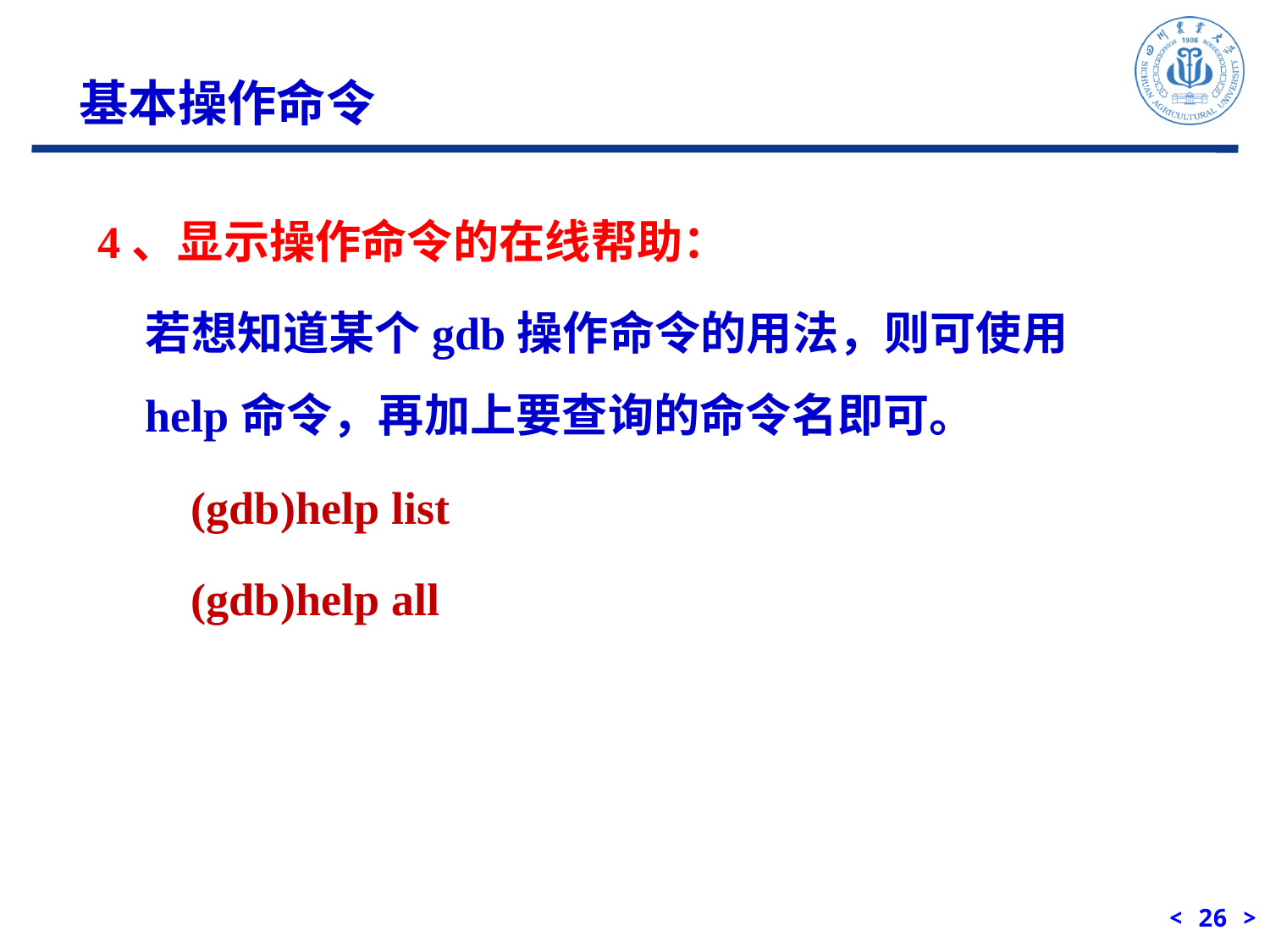

基本操作命令
4、显示操作命令的在线帮助：
若想知道某个gdb操作命令的用法，则可使用help命令，再加上要查询的命令名即可。
    (gdb)help list
    (gdb)help all